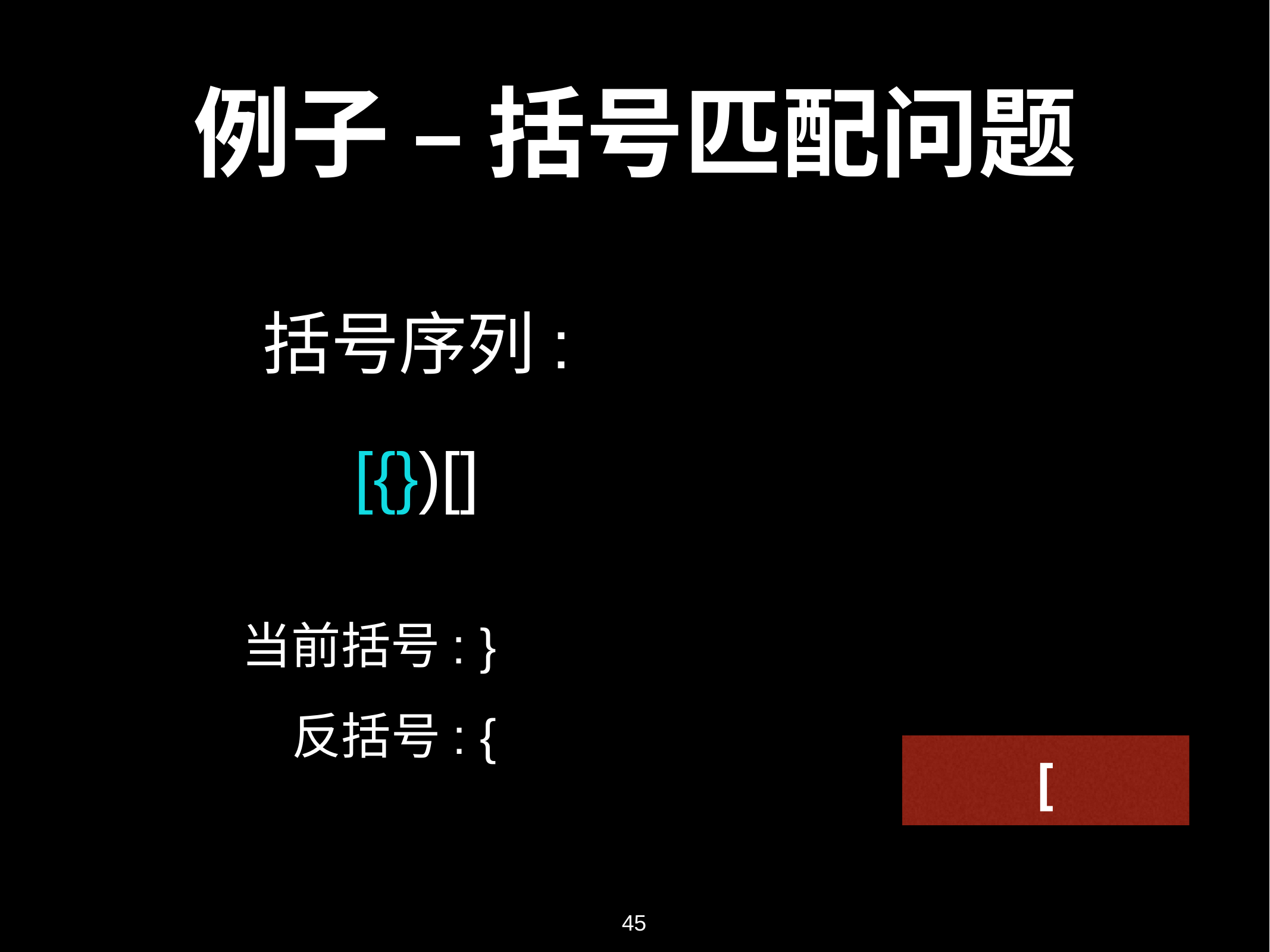

# 例子 – 括号匹配问题
括号序列:
[{})[]
当前括号: }
反括号: {
[
45